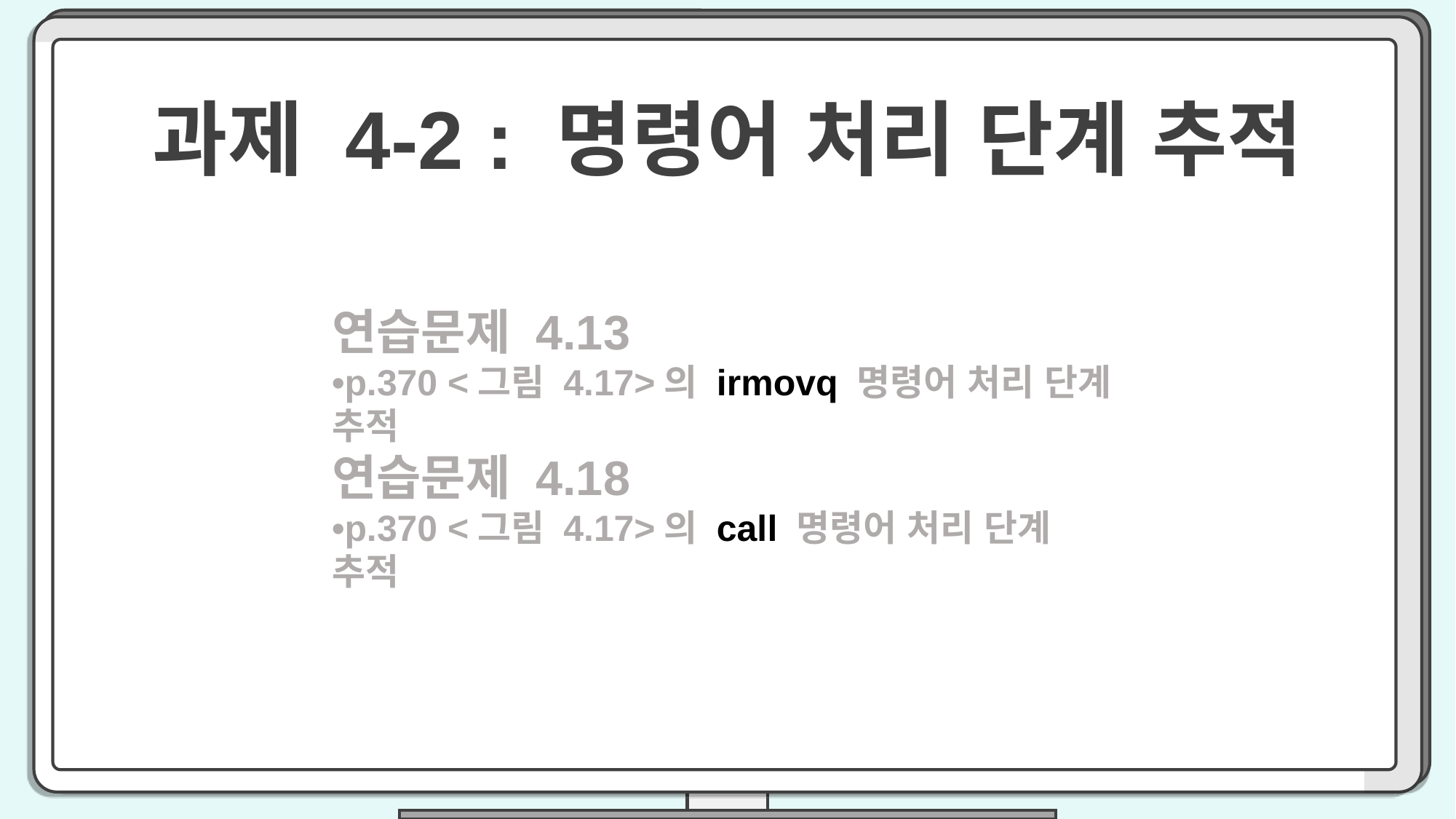

과제 4-2 : 명령어 처리 단계 추적
연습문제 4.13
•p.370 <그림 4.17>의 irmovq 명령어 처리 단계 추적
연습문제 4.18
•p.370 <그림 4.17>의 call 명령어 처리 단계 추적